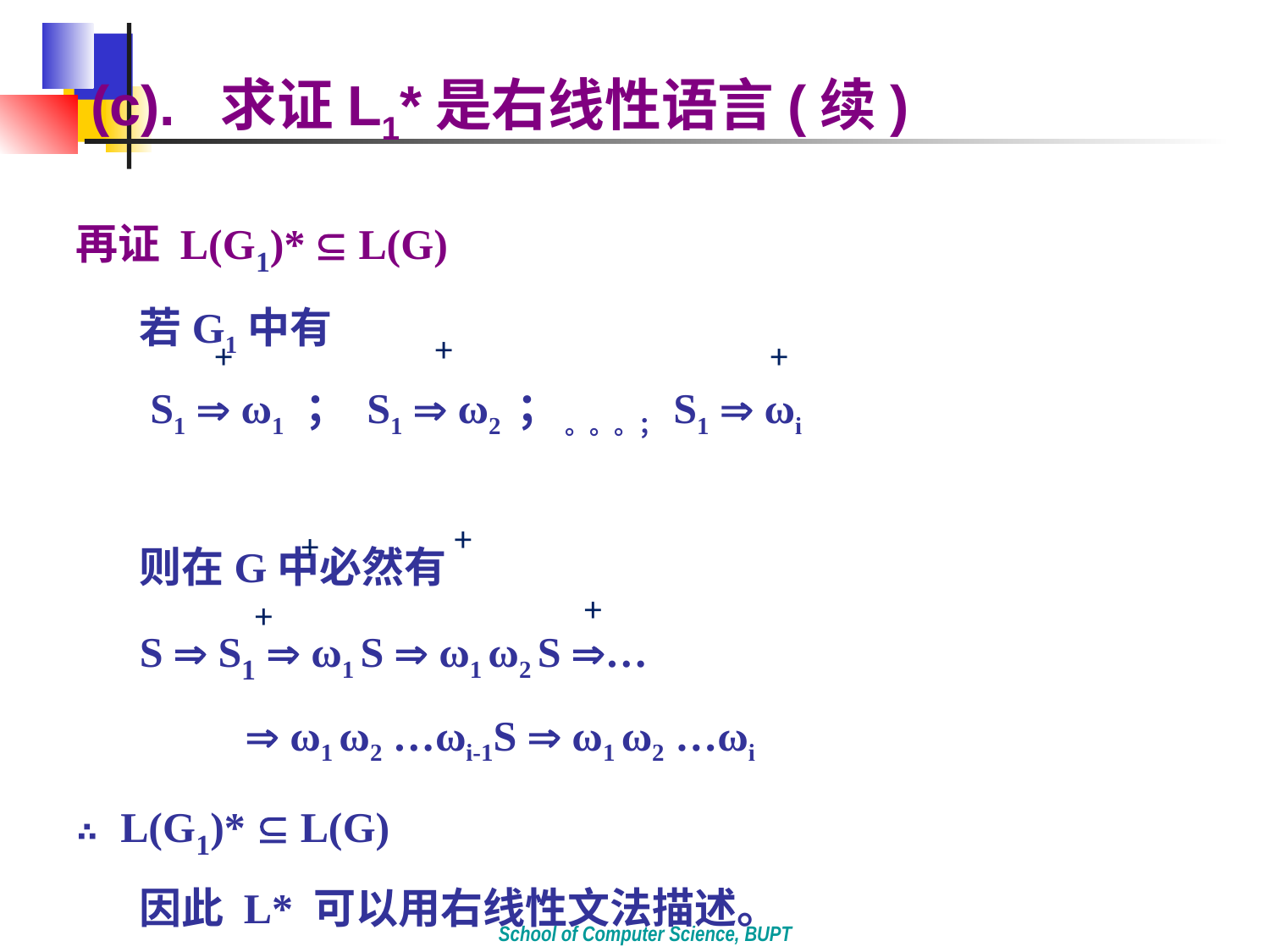

(c).  求证L1*是右线性语言(续)
再证 L(G1)* ⊆ L(G)
若G1中有
 S1 ⇒ ω1 ； S1 ⇒ ω2 ； 。。。；S1 ⇒ ωi

则在G中必然有
S ⇒ S1 ⇒ ω1 S ⇒ ω1 ω2 S ⇒…
	    ⇒ ω1 ω2 …ωi-1S ⇒ ω1 ω2 …ωi
∴  L(G1)* ⊆ L(G)
	因此 L* 可以用右线性文法描述。
证毕＃
+
+
+
+
+
+
+

School of Computer Science, BUPT
8